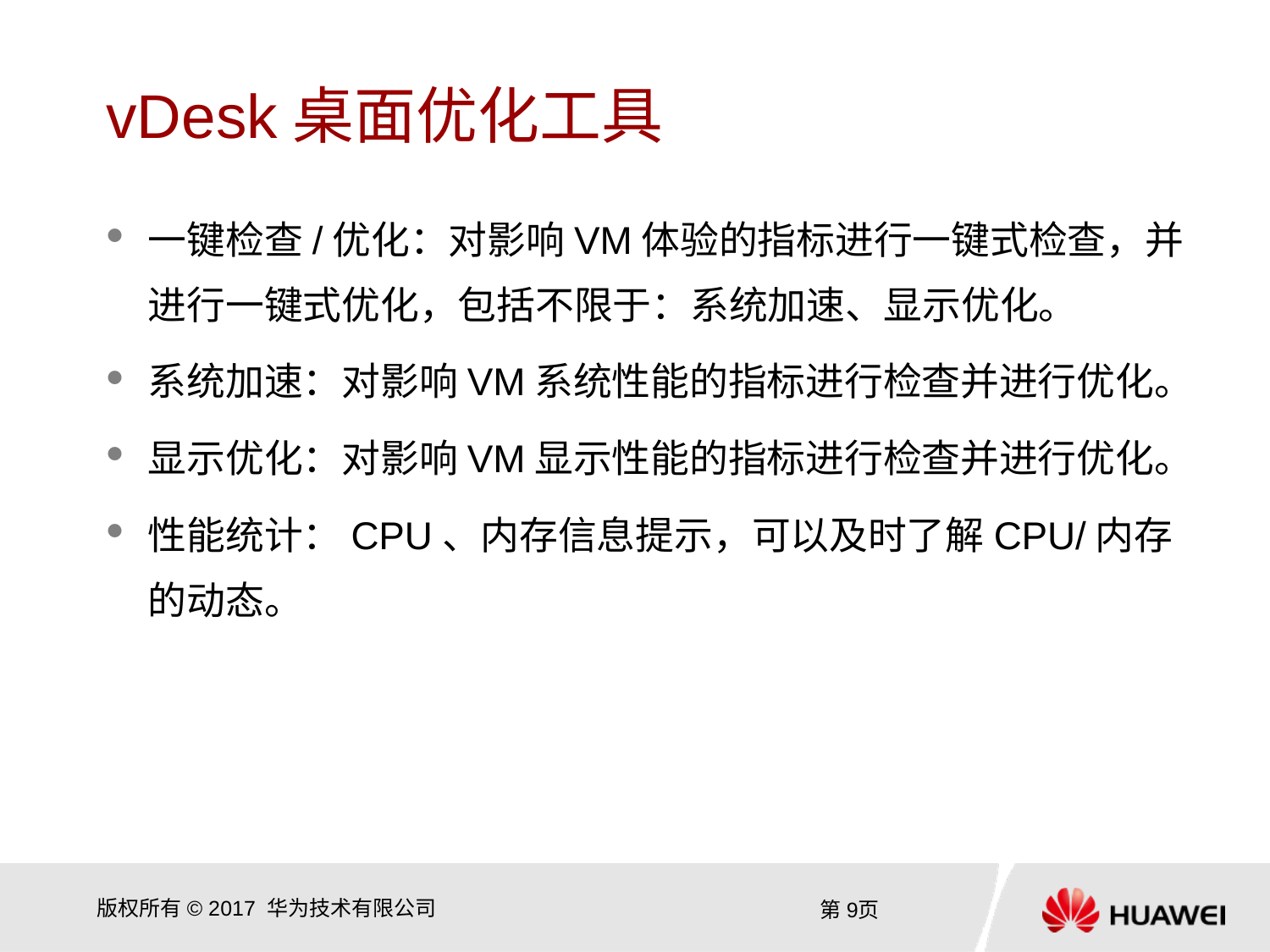

# vDesk桌面优化工具
一键检查/优化：对影响VM体验的指标进行一键式检查，并进行一键式优化，包括不限于：系统加速、显示优化。
系统加速：对影响VM系统性能的指标进行检查并进行优化。
显示优化：对影响VM显示性能的指标进行检查并进行优化。
性能统计：CPU、内存信息提示，可以及时了解CPU/内存的动态。